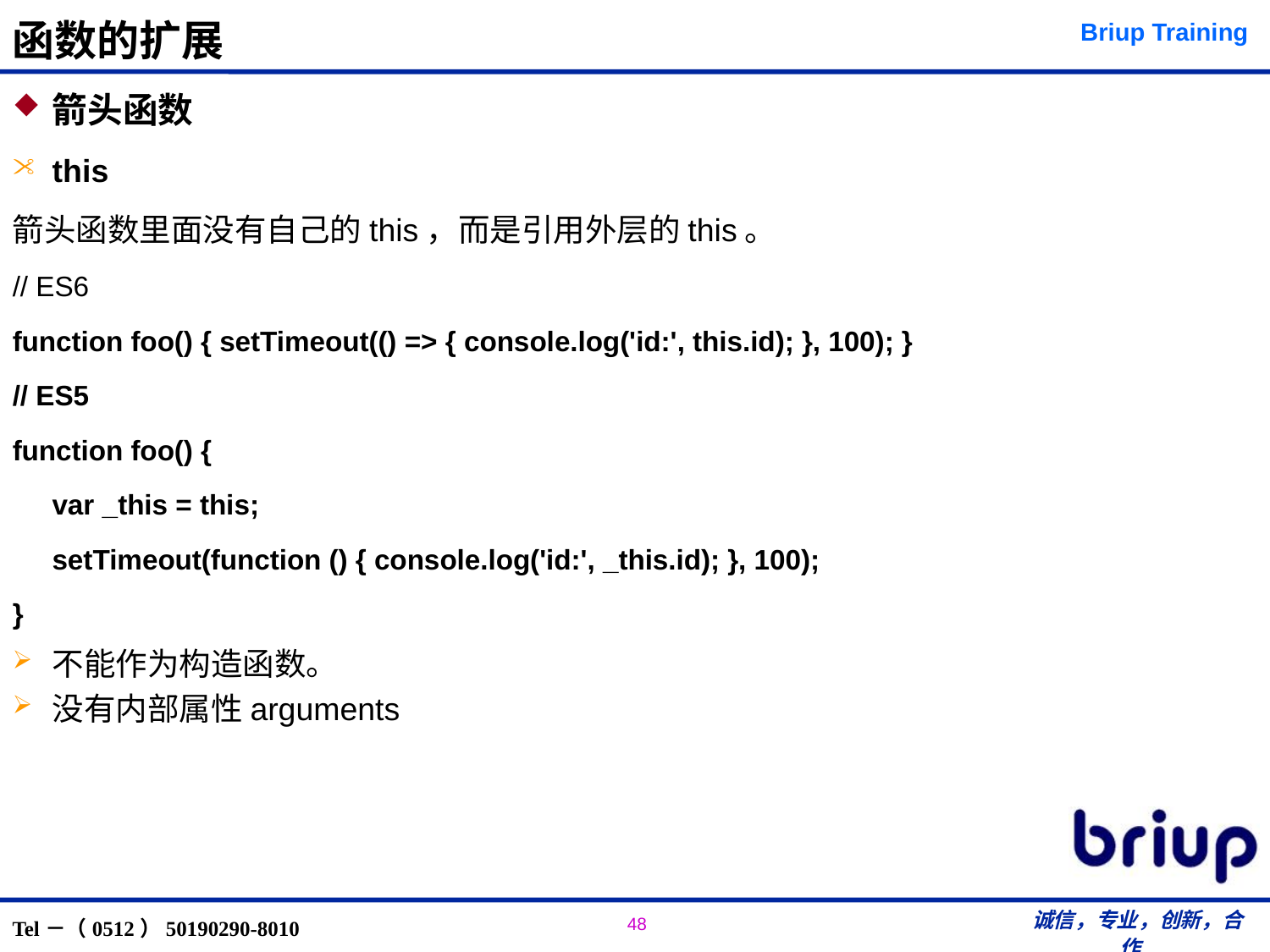

# 函数的扩展
箭头函数
this
箭头函数里面没有自己的this，而是引用外层的this。
// ES6
function foo() { setTimeout(() => { console.log('id:', this.id); }, 100); }
// ES5
function foo() {
	var _this = this;
	setTimeout(function () { console.log('id:', _this.id); }, 100);
}
不能作为构造函数。
没有内部属性arguments